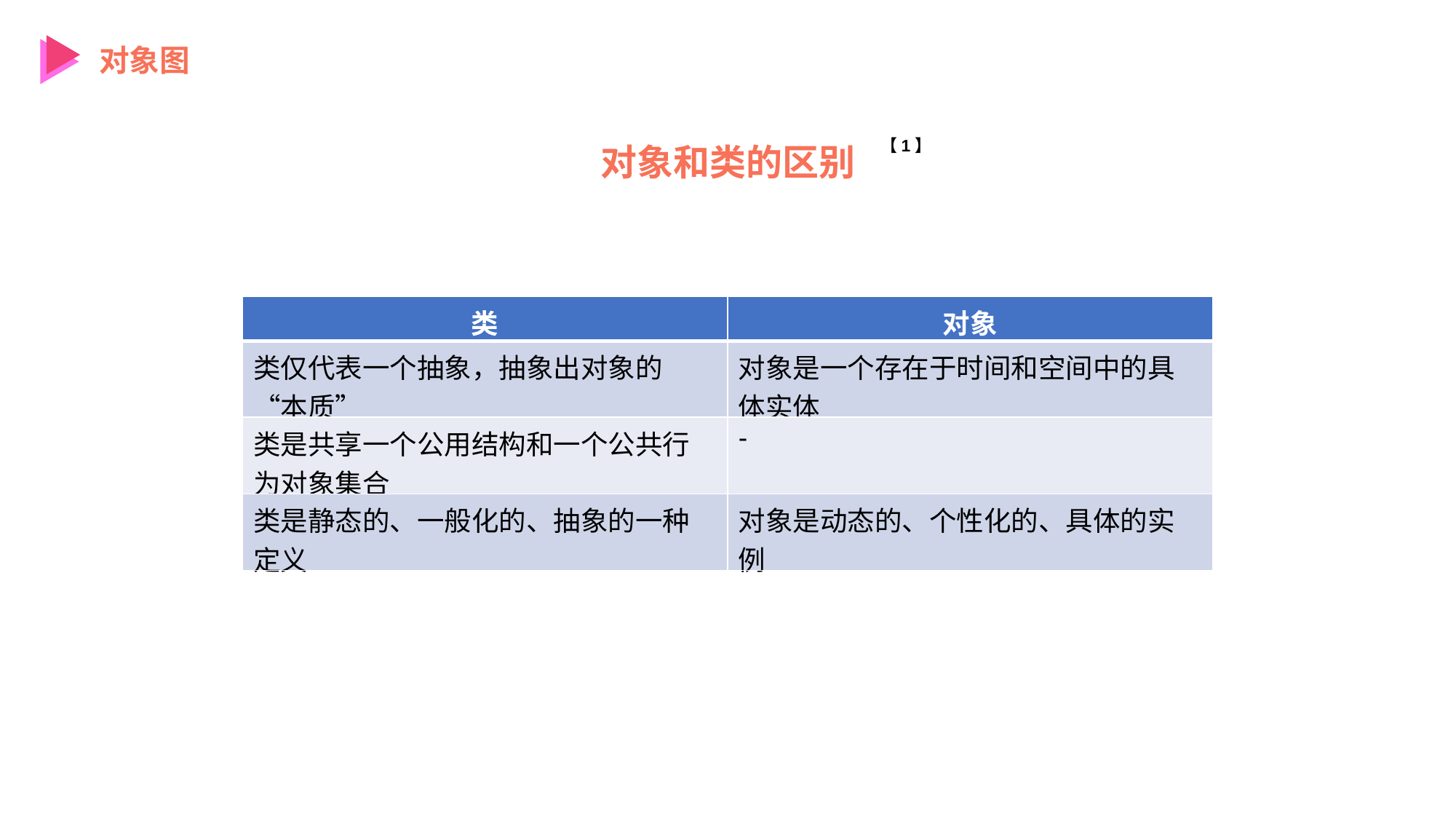

对象图
【1】
对象和类的区别
| 类 | 对象 |
| --- | --- |
| 类仅代表一个抽象，抽象出对象的“本质” | 对象是一个存在于时间和空间中的具体实体 |
| 类是共享一个公用结构和一个公共行为对象集合 | - |
| 类是静态的、一般化的、抽象的一种定义 | 对象是动态的、个性化的、具体的实例 |